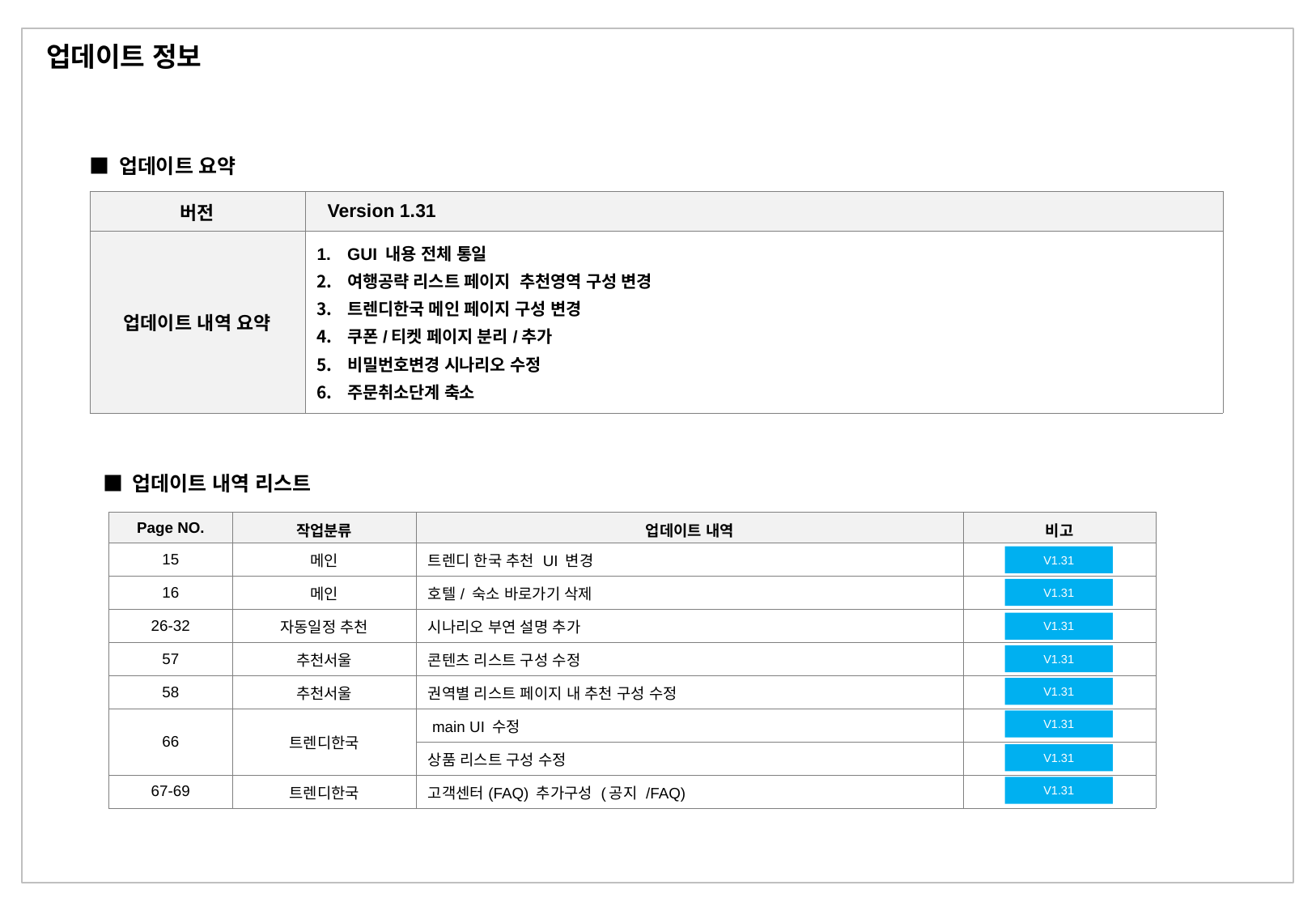

업데이트 정보
■ 업데이트 요약
| 버전 | Version 1.31 |
| --- | --- |
| 업데이트 내역 요약 | GUI 내용 전체 통일 여행공략 리스트 페이지 추천영역 구성 변경 트렌디한국 메인 페이지 구성 변경 쿠폰/티켓 페이지 분리/추가 비밀번호변경 시나리오 수정 주문취소단계 축소 |
■ 업데이트 내역 리스트
| Page NO. | 작업분류 | 업데이트 내역 | 비고 |
| --- | --- | --- | --- |
| 15 | 메인 | 트렌디 한국 추천 UI 변경 |  |
| 16 | 메인 | 호텔/ 숙소 바로가기 삭제 |  |
| 26-32 | 자동일정 추천 | 시나리오 부연 설명 추가 |  |
| 57 | 추천서울 | 콘텐츠 리스트 구성 수정 |  |
| 58 | 추천서울 | 권역별 리스트 페이지 내 추천 구성 수정 |  |
| 66 | 트렌디한국 | main UI 수정 |  |
|  |  | 상품 리스트 구성 수정 |  |
| 67-69 | 트렌디한국 | 고객센터(FAQ) 추가구성 (공지 /FAQ) |  |
V1.31
V1.31
V1.31
V1.31
V1.31
V1.31
V1.31
V1.31